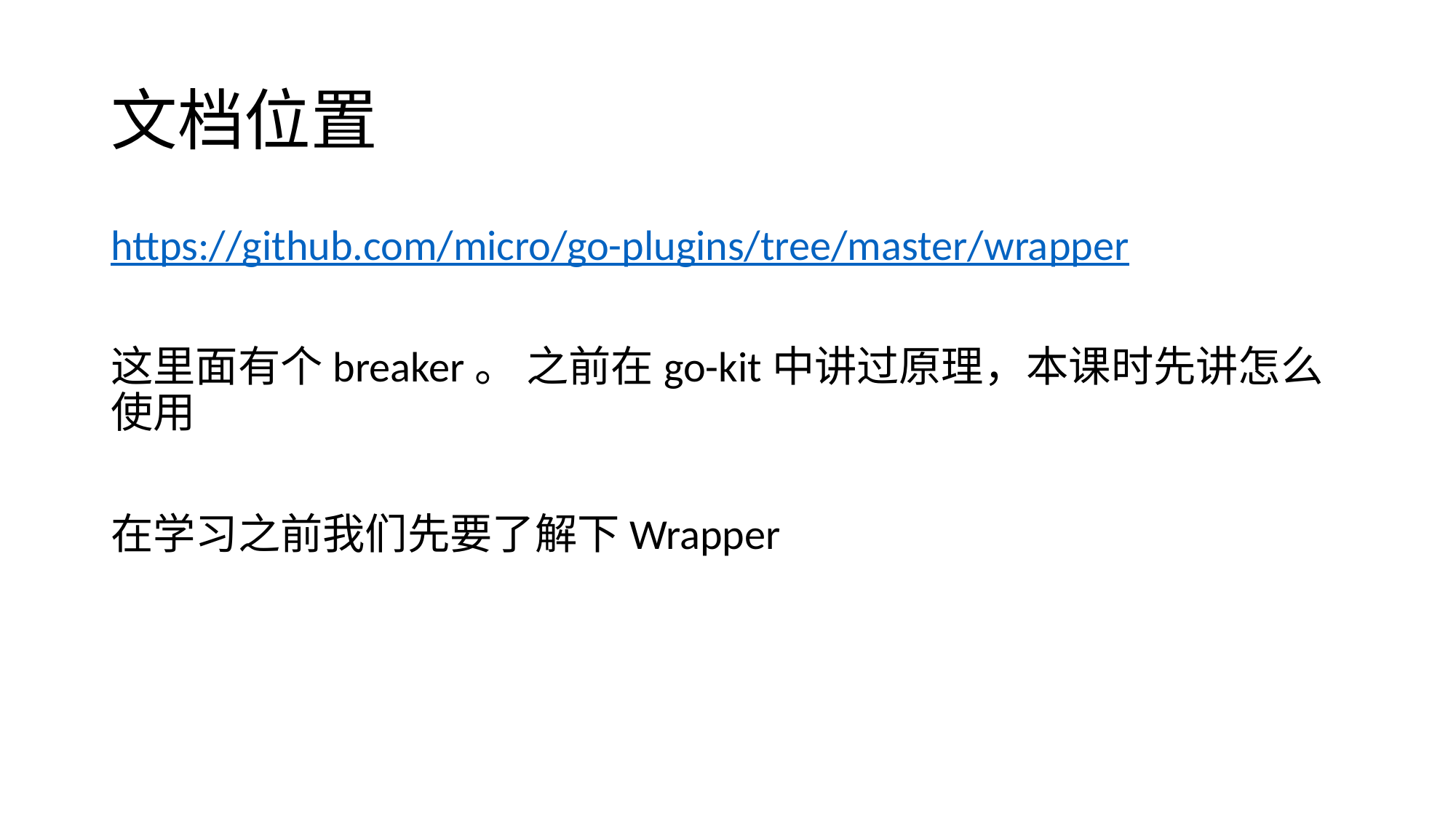

# 文档位置
https://github.com/micro/go-plugins/tree/master/wrapper

这里面有个breaker。 之前在go-kit中讲过原理，本课时先讲怎么使用

在学习之前我们先要了解下Wrapper